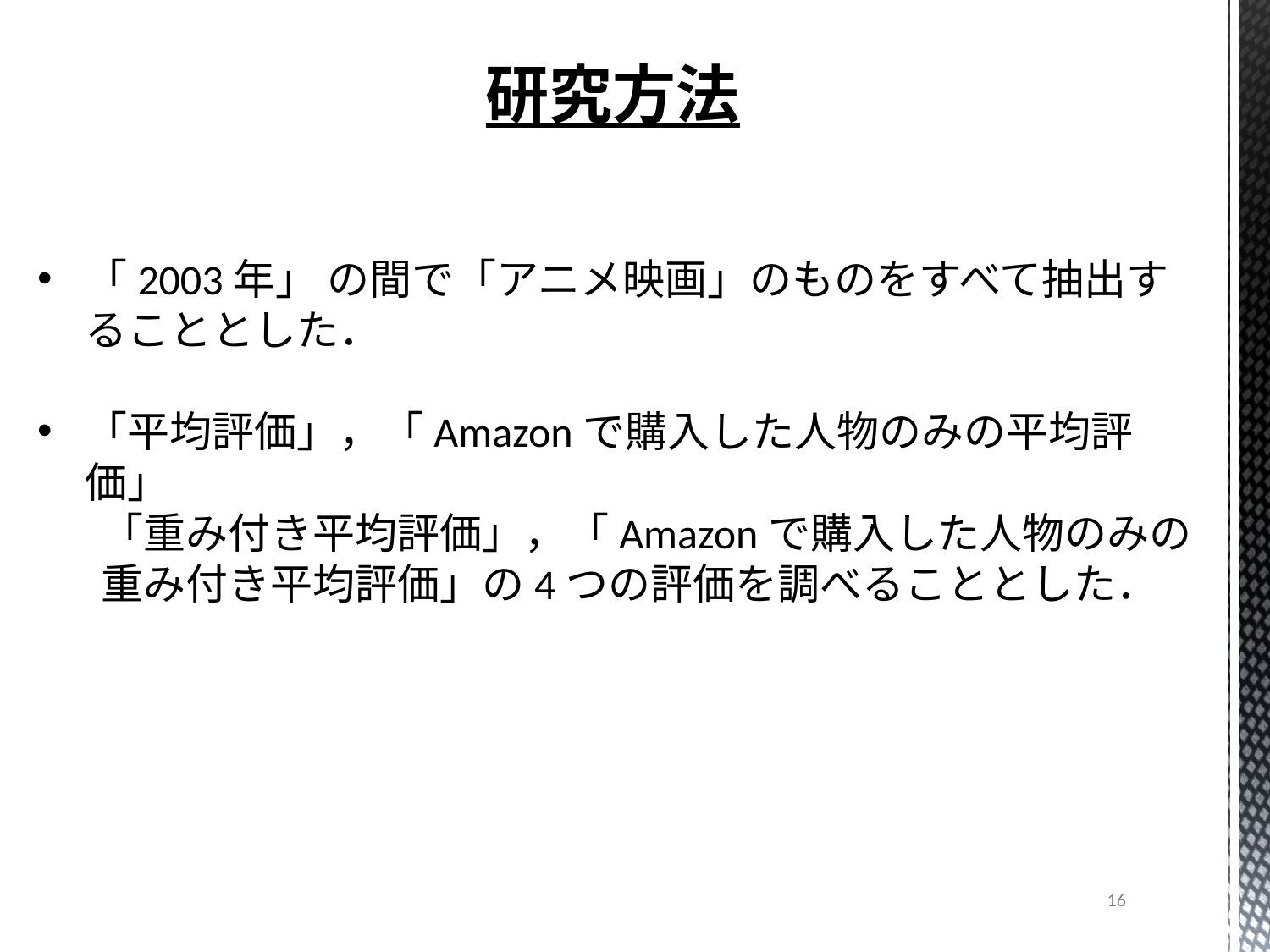

研究方法
「2003年」 の間で「アニメ映画」のものをすべて抽出することとした．

「平均評価」，「Amazonで購入した人物のみの平均評価」
「重み付き平均評価」，「Amazonで購入した人物のみの重み付き平均評価」の4つの評価を調べることとした．

16